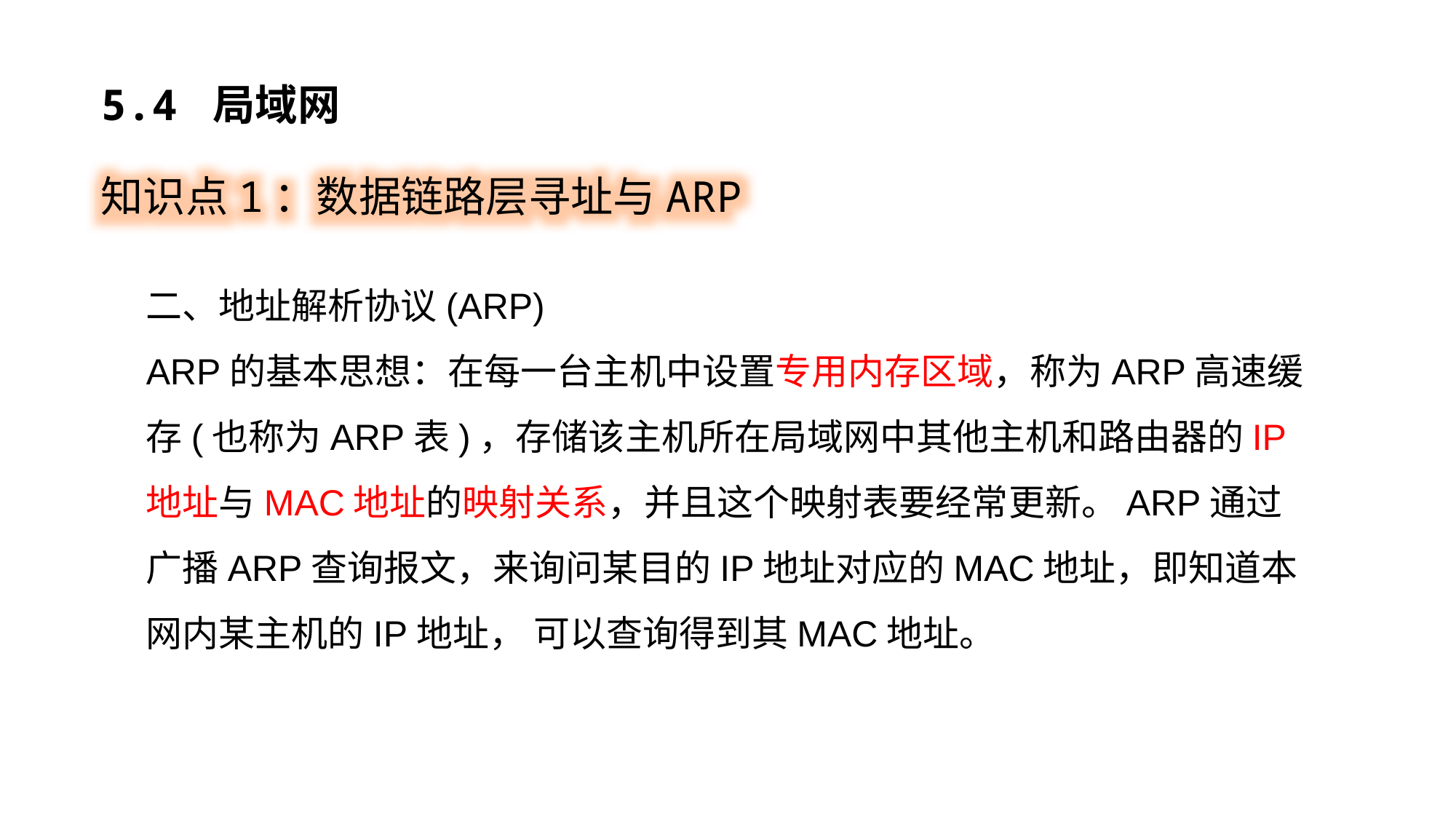

5.4 局域网
知识点1：数据链路层寻址与ARP
二、地址解析协议(ARP)
ARP的基本思想：在每一台主机中设置专用内存区域，称为ARP高速缓存(也称为ARP表)，存储该主机所在局域网中其他主机和路由器的IP地址与MAC地址的映射关系，并且这个映射表要经常更新。ARP通过广播ARP查询报文，来询问某目的IP地址对应的MAC地址，即知道本网内某主机的IP地址， 可以查询得到其MAC地址。